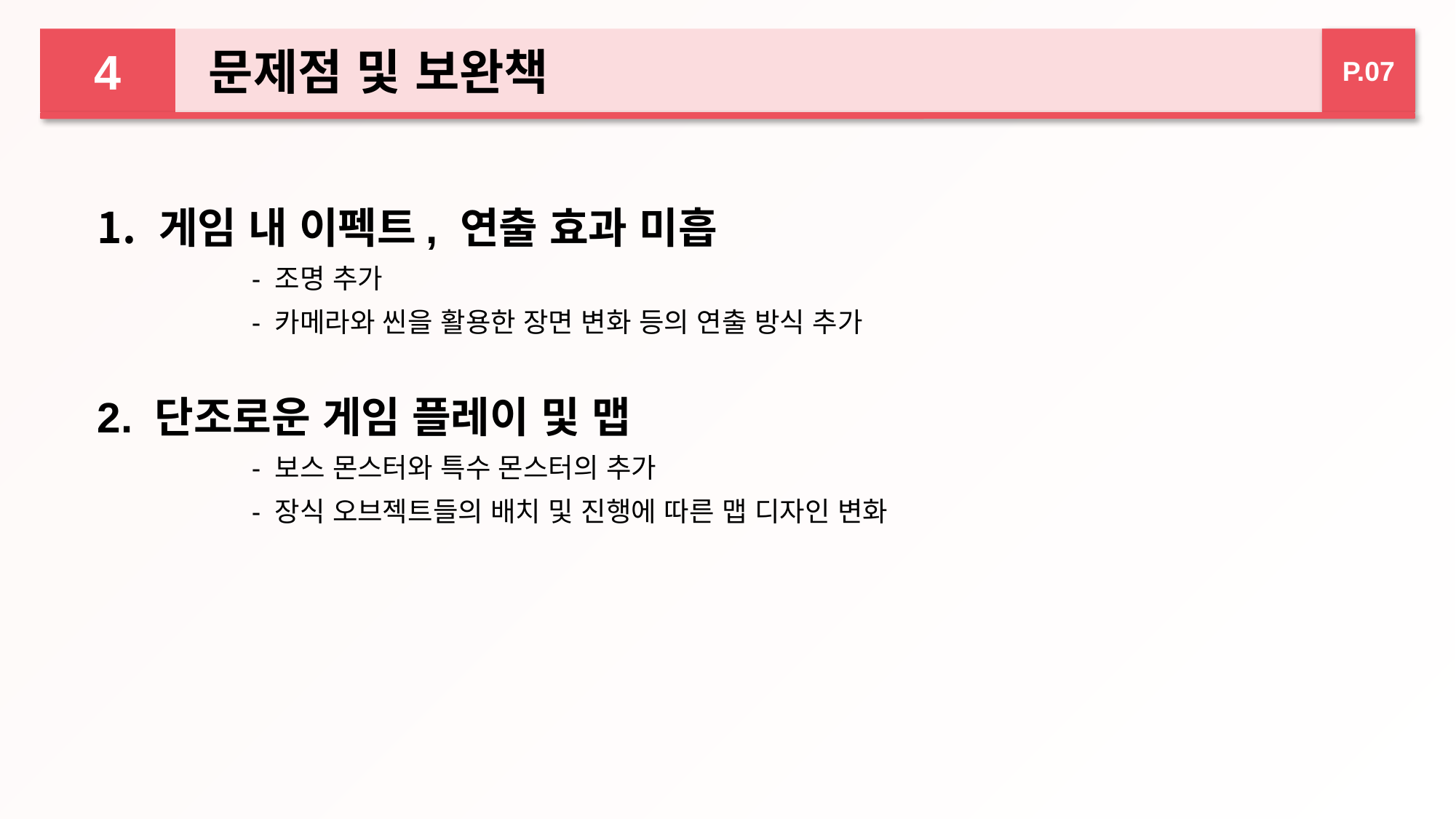

4
 문제점 및 보완책
P.07

게임 내 이펙트, 연출 효과 미흡
     	　- 조명 추가
 	　- 카메라와 씬을 활용한 장면 변화 등의 연출 방식 추가

2. 단조로운 게임 플레이 및 맵
     	　- 보스 몬스터와 특수 몬스터의 추가
 	　- 장식 오브젝트들의 배치 및 진행에 따른 맵 디자인 변화